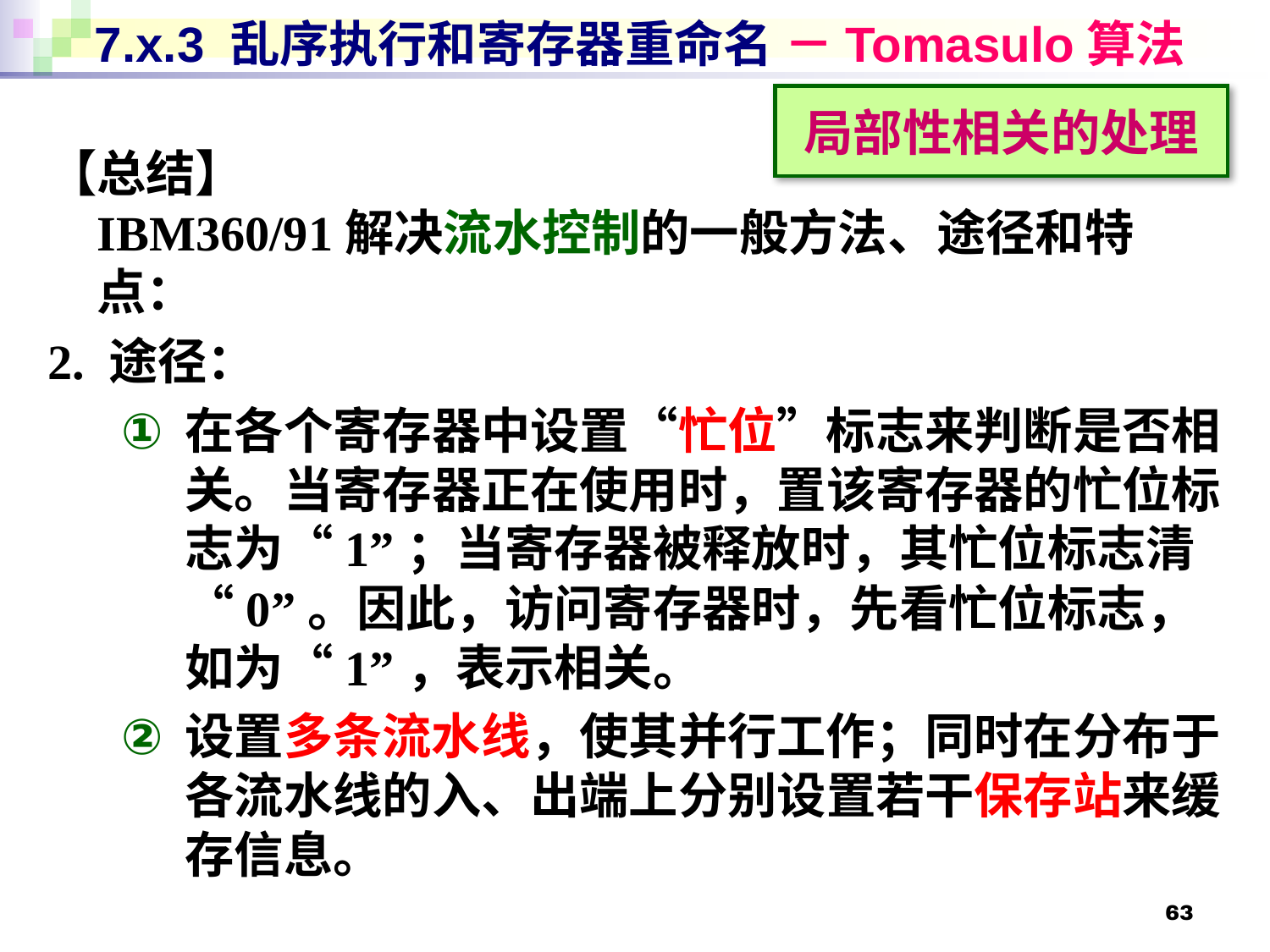

# 7.x.3 乱序执行和寄存器重命名 －Tomasulo算法
局部性相关的处理
【总结】
IBM360/91解决流水控制的一般方法、途径和特点：
2. 途径：
在各个寄存器中设置“忙位”标志来判断是否相关。当寄存器正在使用时，置该寄存器的忙位标志为“1”；当寄存器被释放时，其忙位标志清“0”。因此，访问寄存器时，先看忙位标志，如为“1”，表示相关。
设置多条流水线，使其并行工作；同时在分布于各流水线的入、出端上分别设置若干保存站来缓存信息。
63